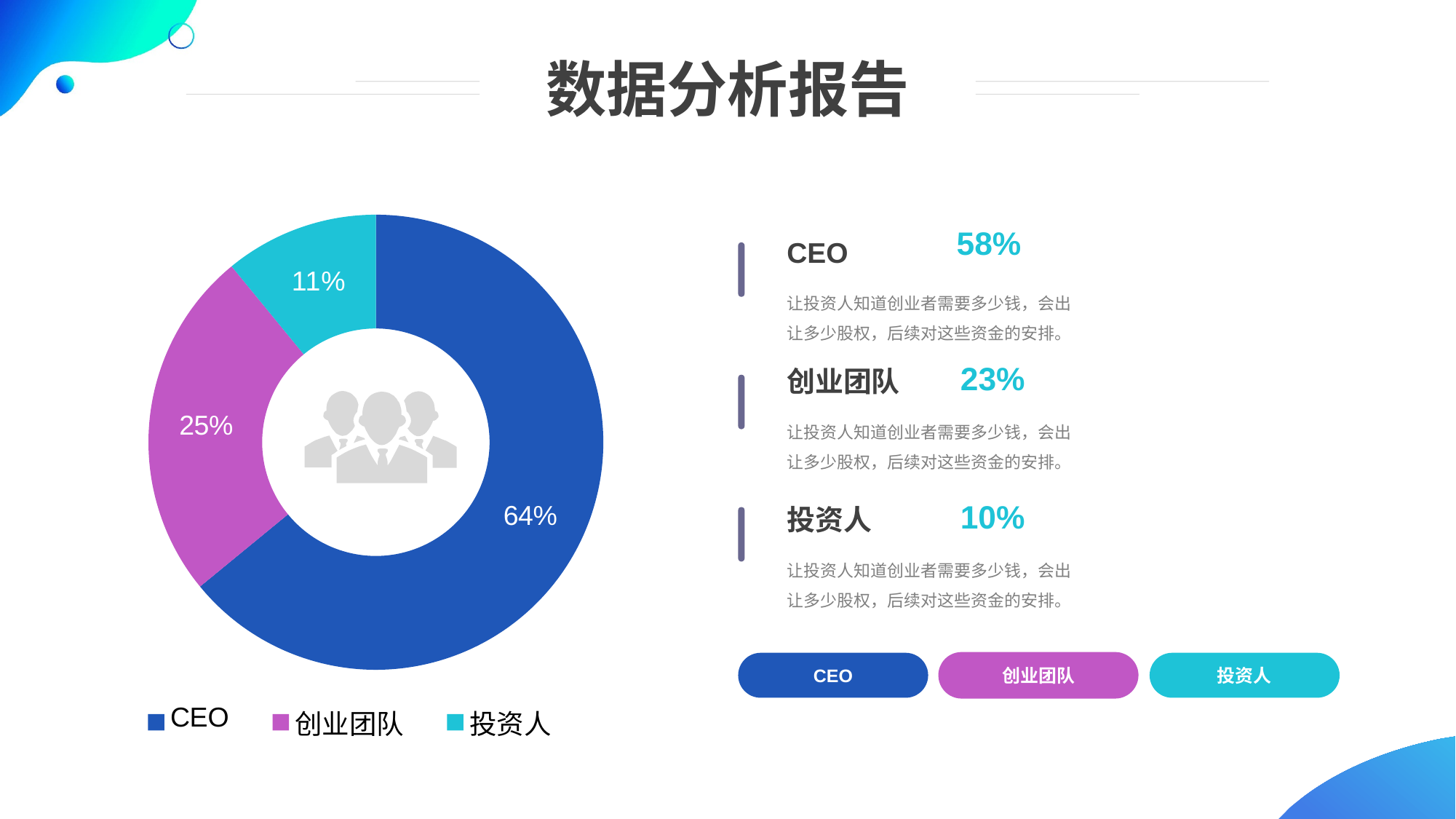

数据分析报告

### Chart

| Category | Sales |
|---|---|
| CEO | 8.2 |
| 创业团队 | 3.2 |
| 投资人 | 1.4 |
58%
CEO

让投资人知道创业者需要多少钱，会出让多少股权，后续对这些资金的安排。
23%
创业团队

让投资人知道创业者需要多少钱，会出让多少股权，后续对这些资金的安排。
10%
投资人

让投资人知道创业者需要多少钱，会出让多少股权，后续对这些资金的安排。

CEO
创业团队
投资人